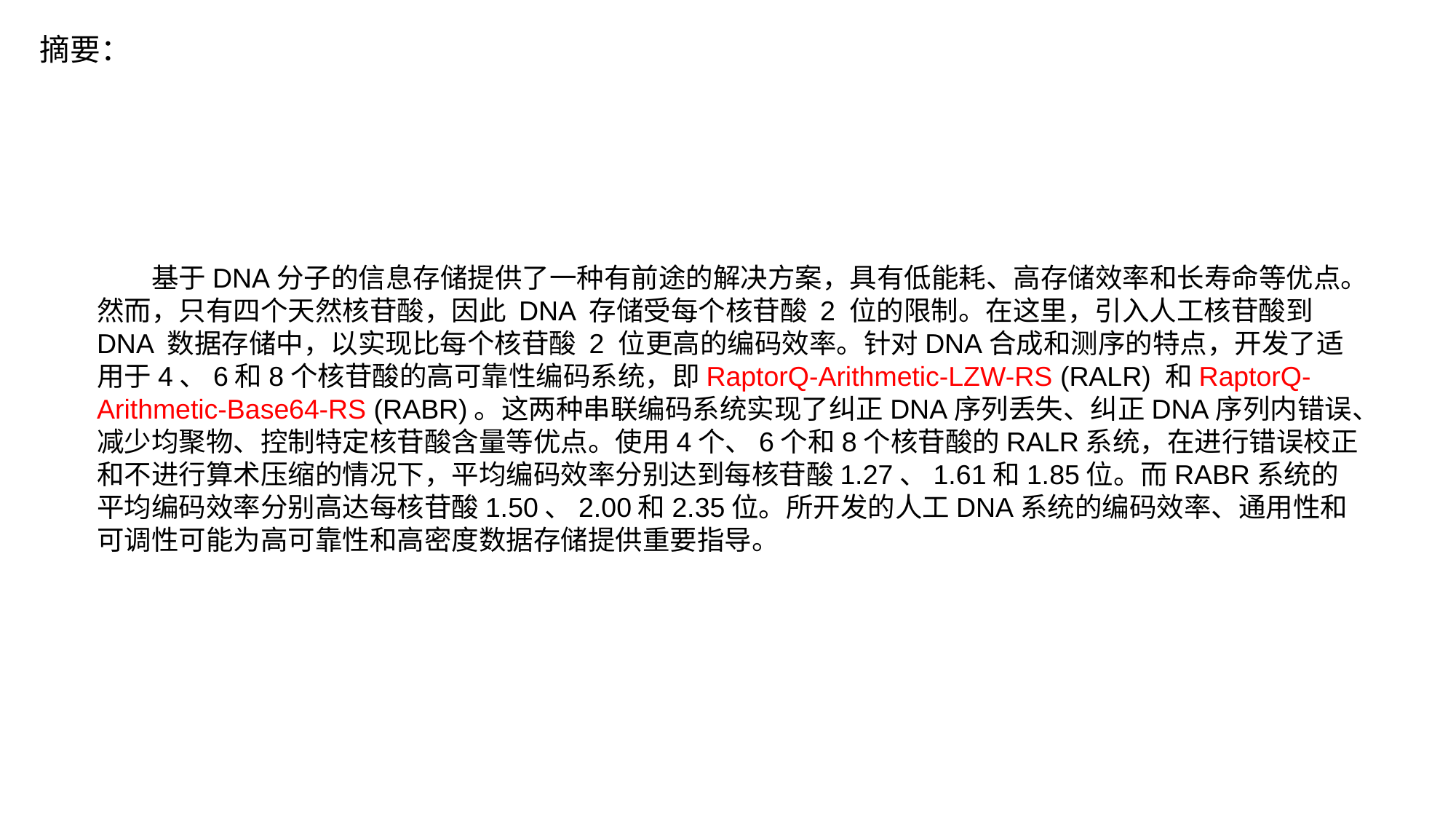

摘要：
基于DNA分子的信息存储提供了一种有前途的解决方案，具有低能耗、高存储效率和长寿命等优点。然而，只有四个天然核苷酸，因此 DNA 存储受每个核苷酸 2 位的限制。在这里，引入人工核苷酸到 DNA 数据存储中，以实现比每个核苷酸 2 位更高的编码效率。针对DNA合成和测序的特点，开发了适用于4、6和8个核苷酸的高可靠性编码系统，即RaptorQ-Arithmetic-LZW-RS (RALR) 和RaptorQ-Arithmetic-Base64-RS (RABR)。这两种串联编码系统实现了纠正DNA序列丢失、纠正DNA序列内错误、减少均聚物、控制特定核苷酸含量等优点。使用4个、6个和8个核苷酸的RALR系统，在进行错误校正和不进行算术压缩的情况下，平均编码效率分别达到每核苷酸1.27、1.61和1.85位。而RABR系统的平均编码效率分别高达每核苷酸1.50、2.00和2.35位。所开发的人工DNA系统的编码效率、通用性和可调性可能为高可靠性和高密度数据存储提供重要指导。